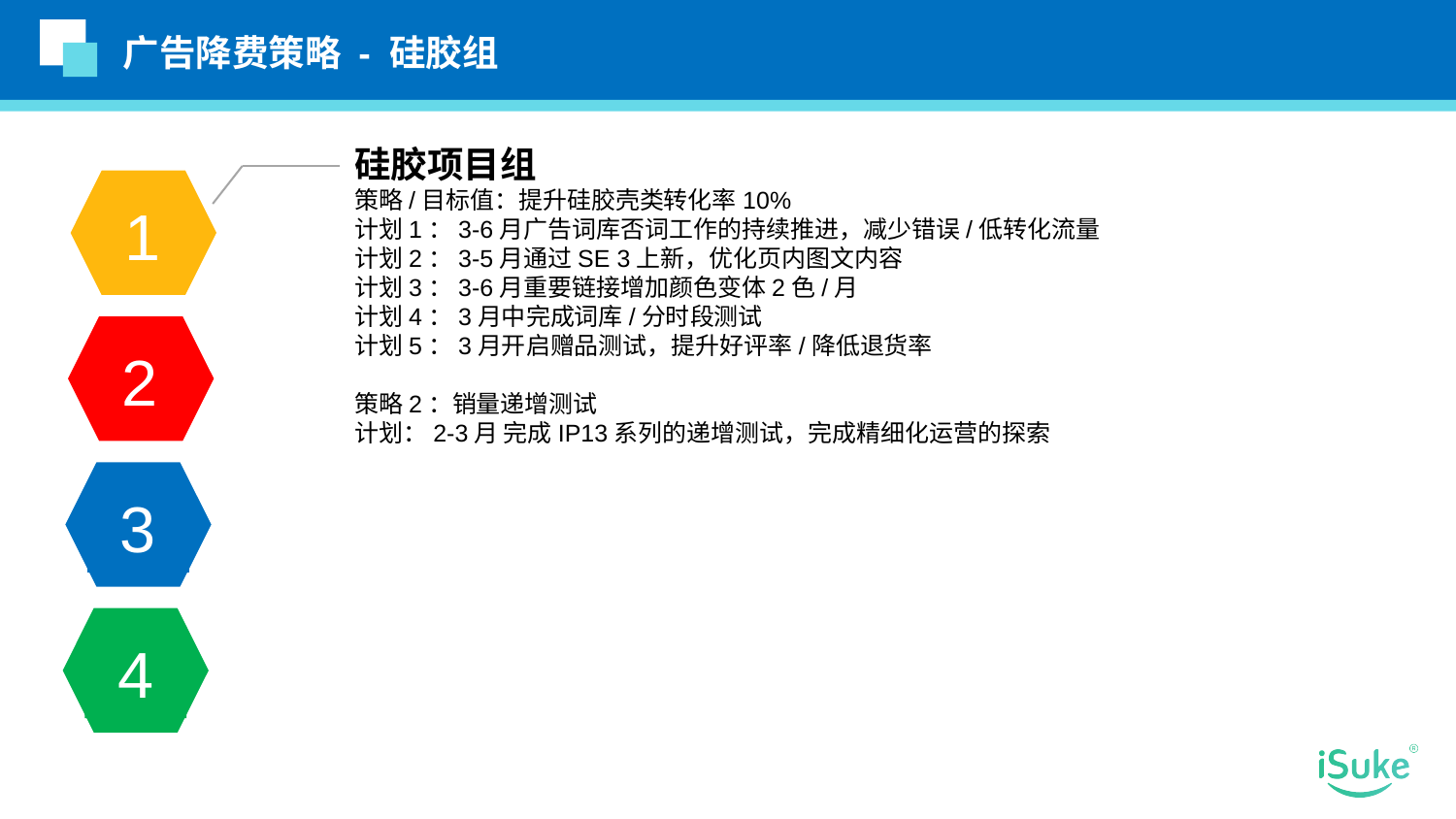

广告降费策略 - 硅胶组

硅胶项目组
策略/目标值：提升硅胶壳类转化率10%
计划1：3-6月广告词库否词工作的持续推进，减少错误/低转化流量
计划2：3-5月通过SE 3上新，优化页内图文内容
计划3：3-6月重要链接增加颜色变体2色/月
计划4：3月中完成词库/分时段测试
计划5：3月开启赠品测试，提升好评率/降低退货率

策略2：销量递增测试
计划：2-3月 完成IP13系列的递增测试，完成精细化运营的探索

1

2

3

4